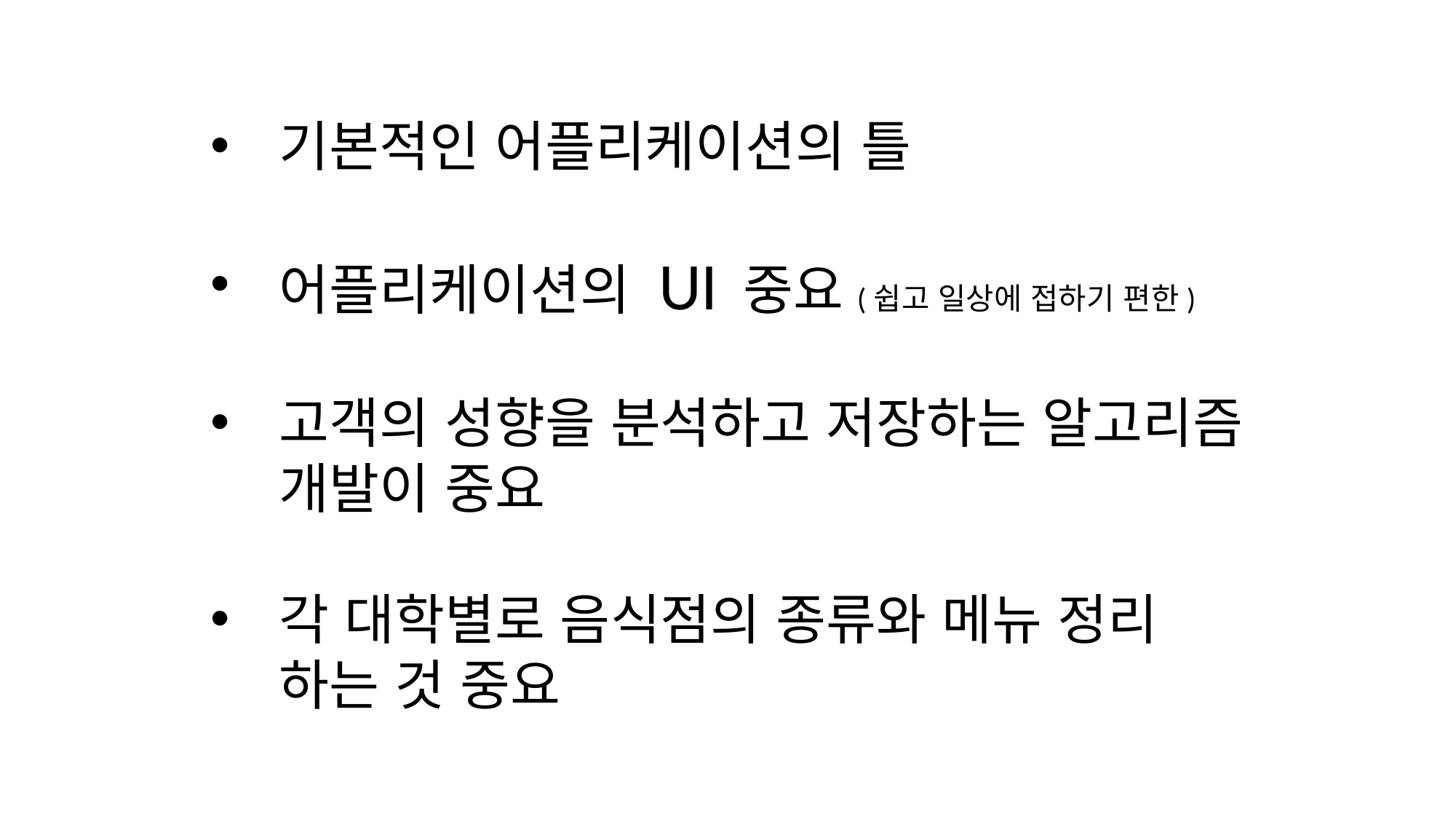

기본적인 어플리케이션의 틀

어플리케이션의 UI 중요(쉽고 일상에 접하기 편한)

고객의 성향을 분석하고 저장하는 알고리즘 개발이 중요

각 대학별로 음식점의 종류와 메뉴 정리 하는 것 중요